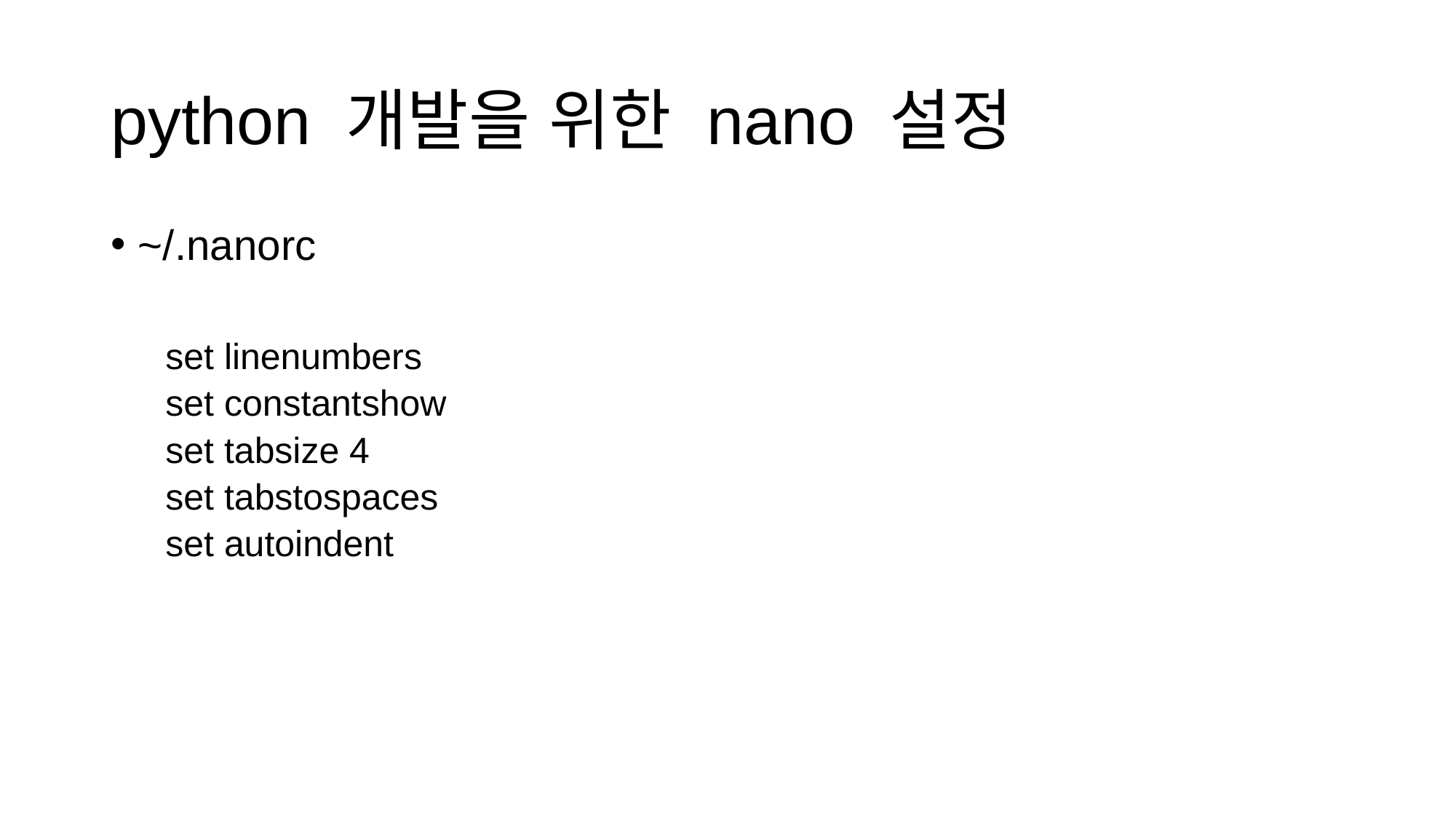

# python 개발을 위한 nano 설정
~/.nanorc

set linenumbers
set constantshow
set tabsize 4
set tabstospaces
set autoindent